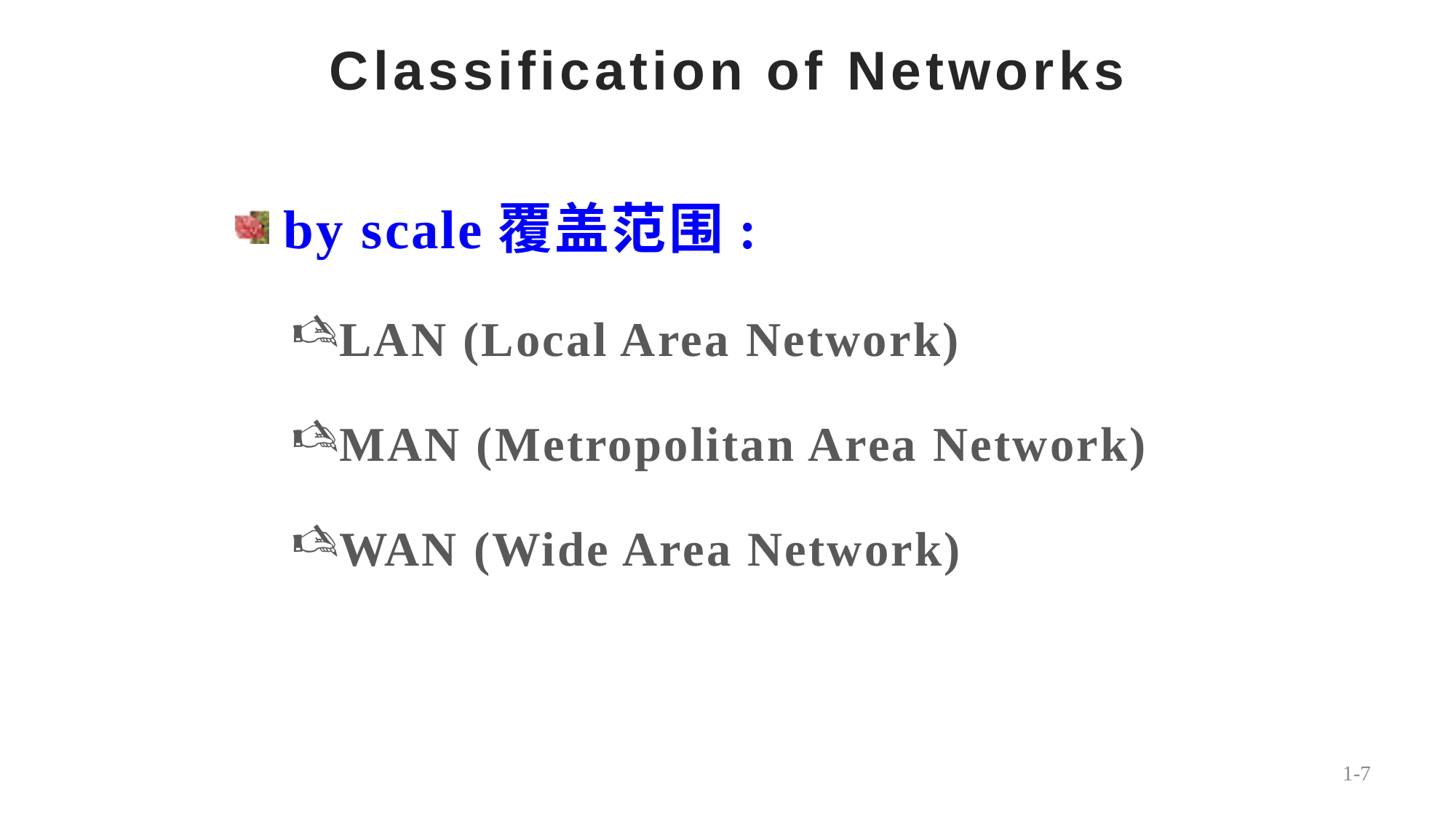

# Classification of Networks
 by scale覆盖范围:
LAN (Local Area Network)
MAN (Metropolitan Area Network)
WAN (Wide Area Network)

1-7